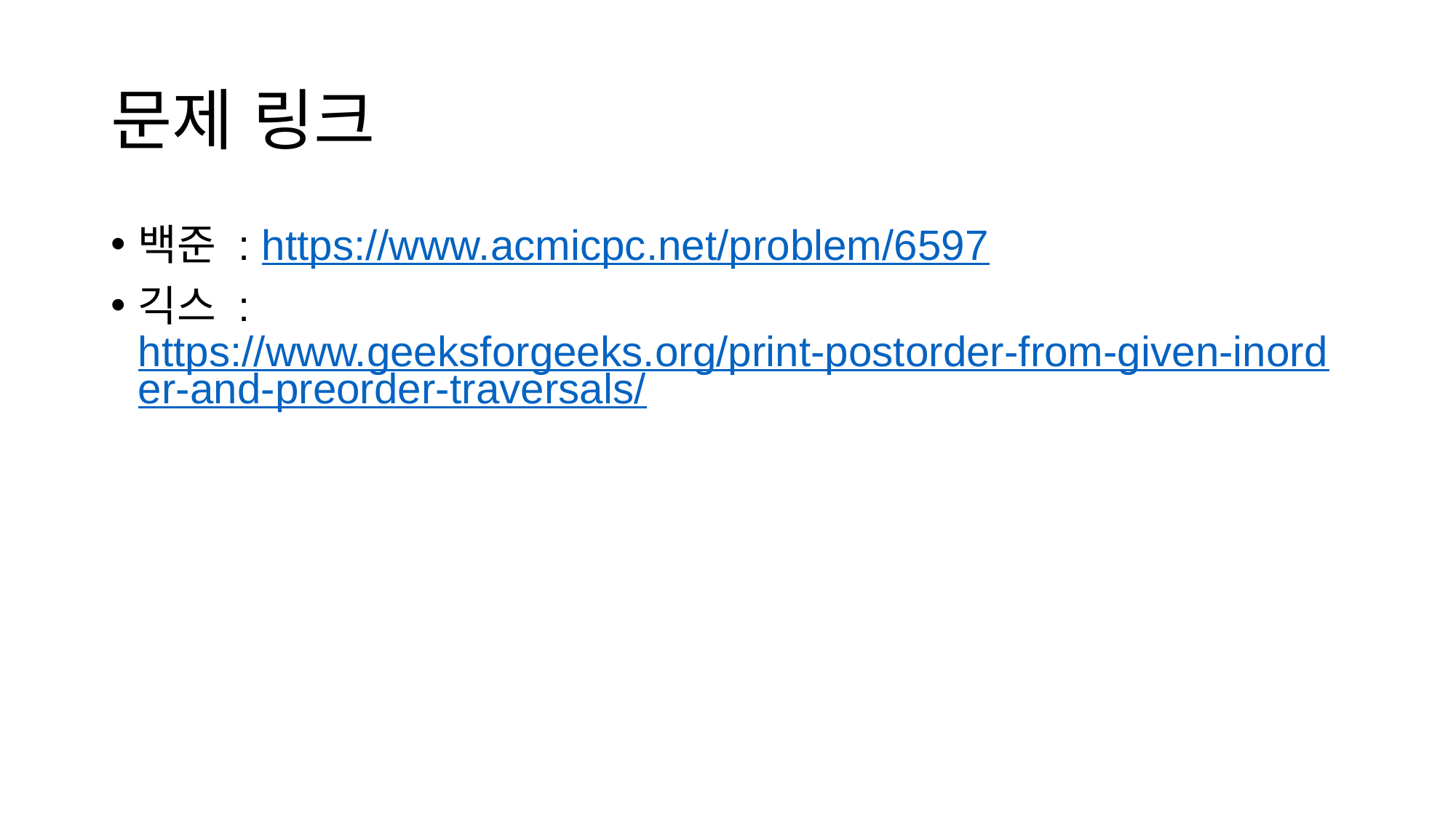

# 문제 링크
백준 : https://www.acmicpc.net/problem/6597
긱스 : https://www.geeksforgeeks.org/print-postorder-from-given-inorder-and-preorder-traversals/